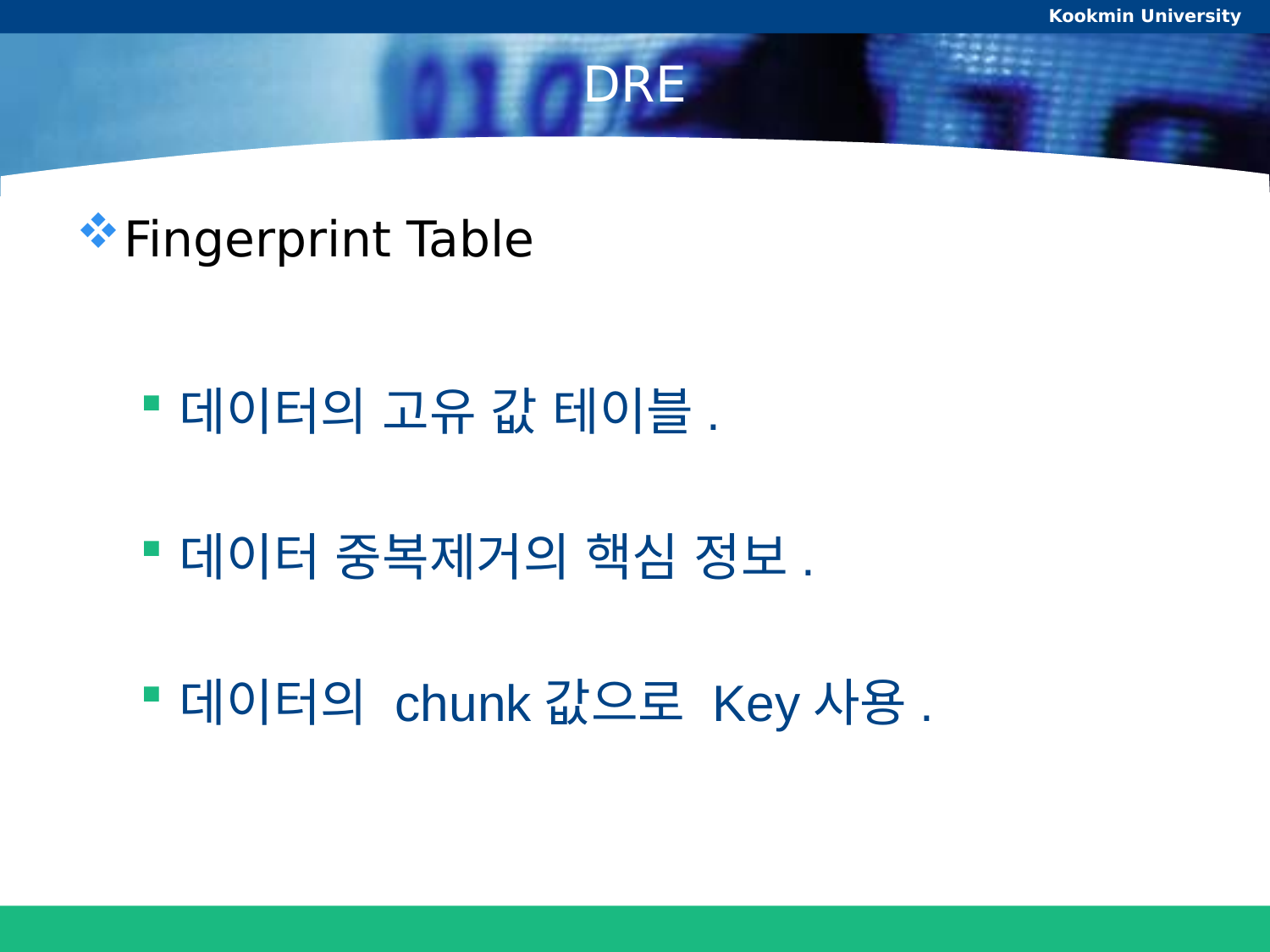

Kookmin University
# DRE
Fingerprint Table

데이터의 고유 값 테이블.

데이터 중복제거의 핵심 정보.

데이터의 chunk값으로 Key사용.